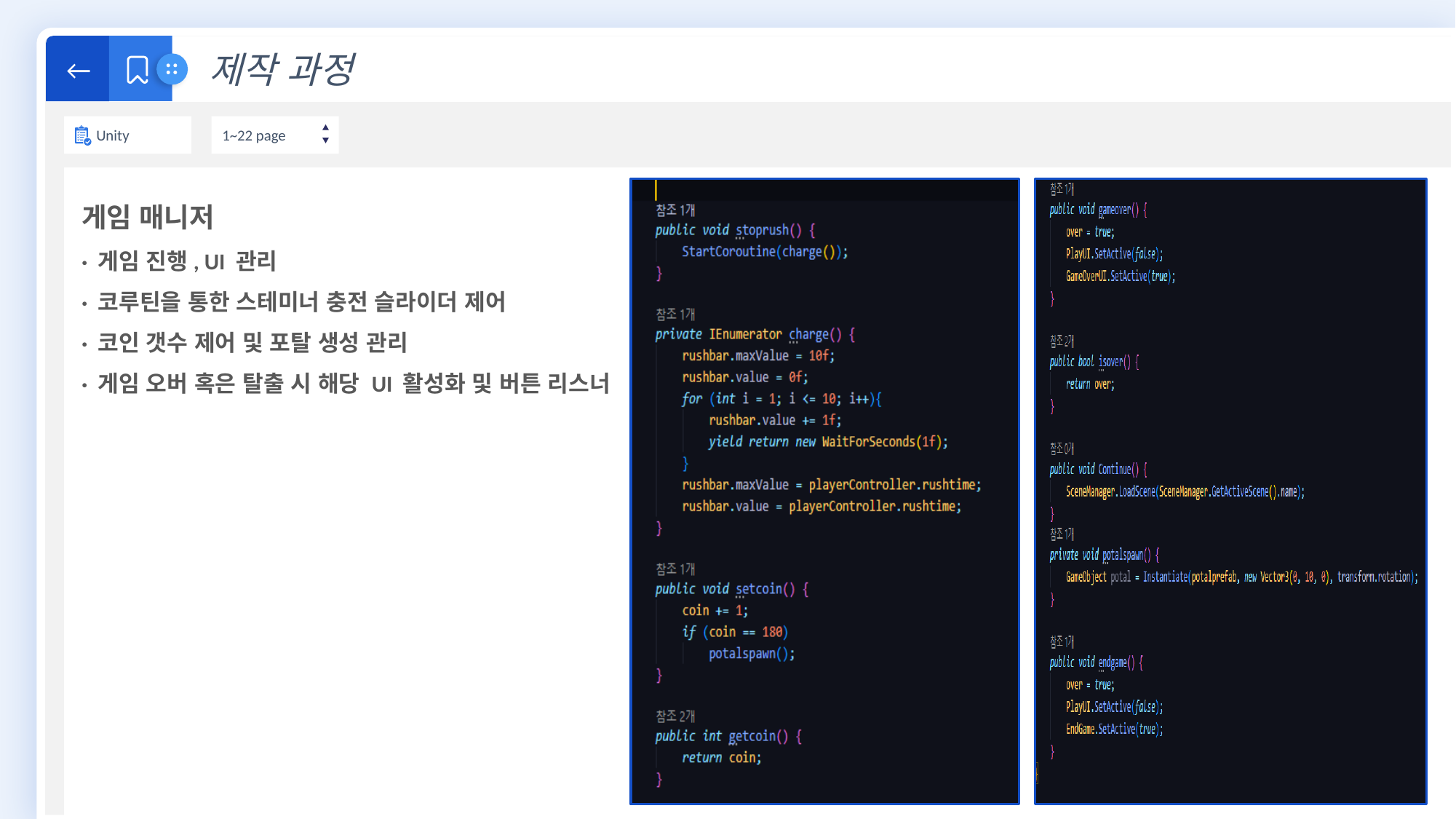

←

제작 과정
Unity
1~22 page

게임 매니저
· 게임 진행, UI 관리
· 코루틴을 통한 스테미너 충전 슬라이더 제어
· 코인 갯수 제어 및 포탈 생성 관리
· 게임 오버 혹은 탈출 시 해당 UI 활성화 및 버튼 리스너